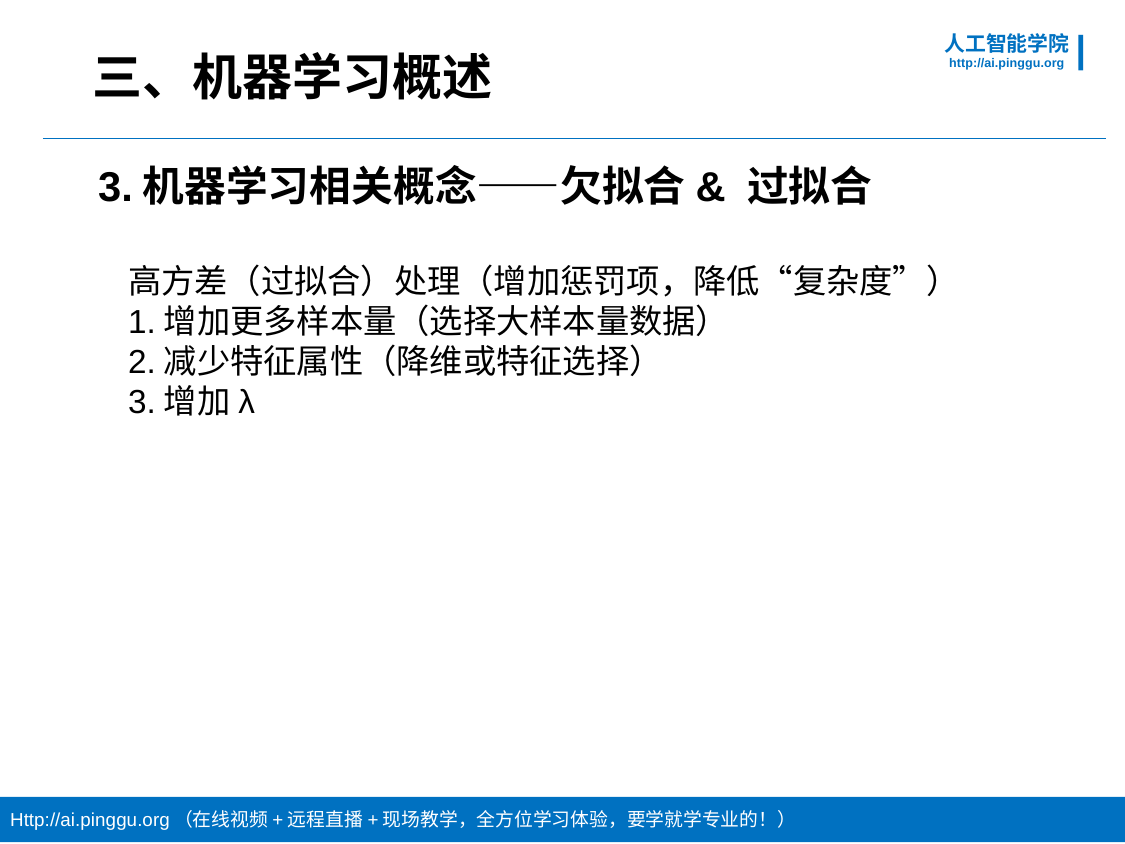

# 三、机器学习概述
3.机器学习相关概念——欠拟合& 过拟合
高方差（过拟合）处理（增加惩罚项，降低“复杂度”）
1.增加更多样本量（选择大样本量数据）
2.减少特征属性（降维或特征选择）
3.增加λ
29